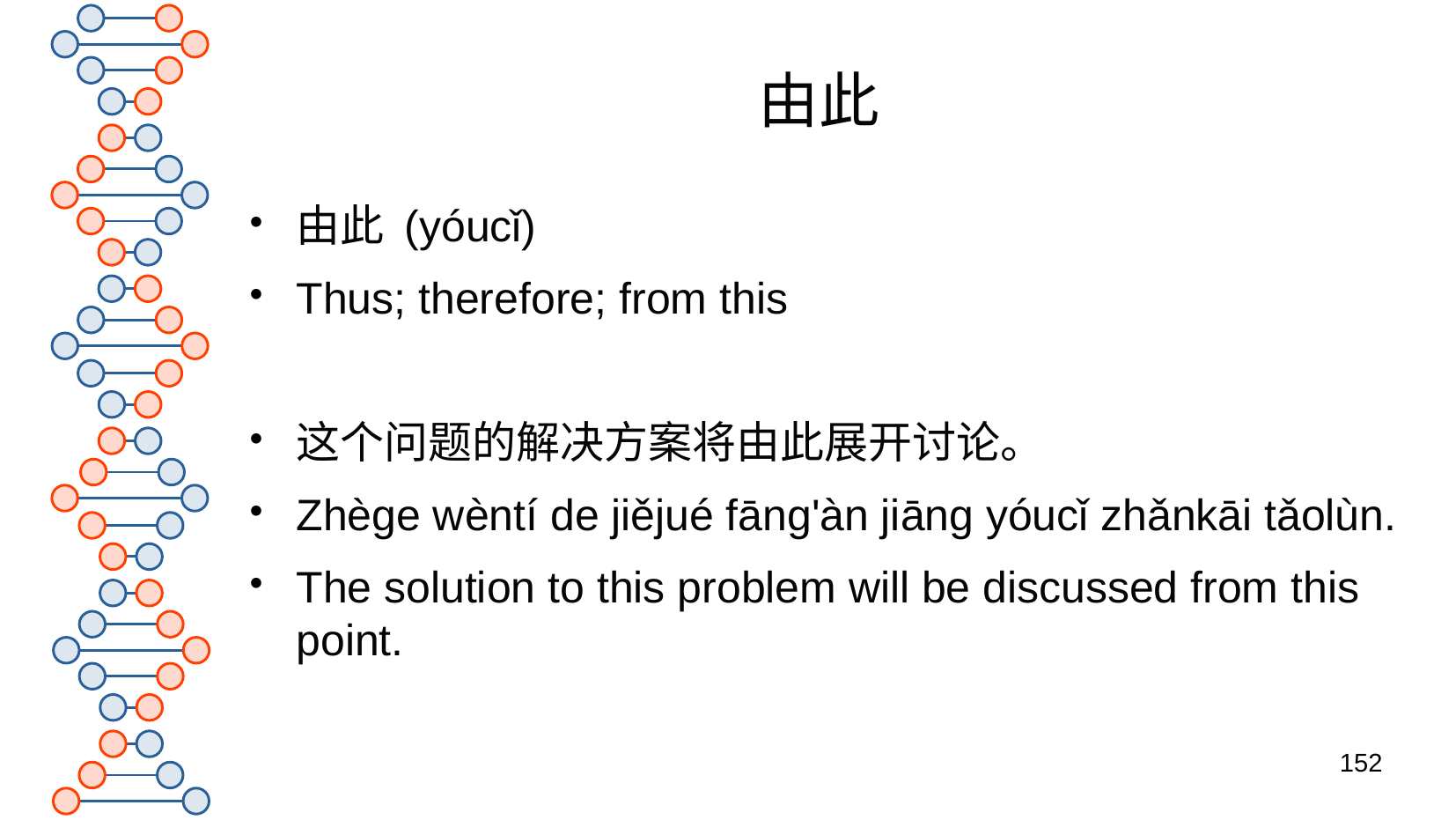

# 由此
由此 (yóucǐ)
Thus; therefore; from this

这个问题的解决方案将由此展开讨论。
Zhège wèntí de jiějué fāng'àn jiāng yóucǐ zhǎnkāi tǎolùn.
The solution to this problem will be discussed from this point.

152